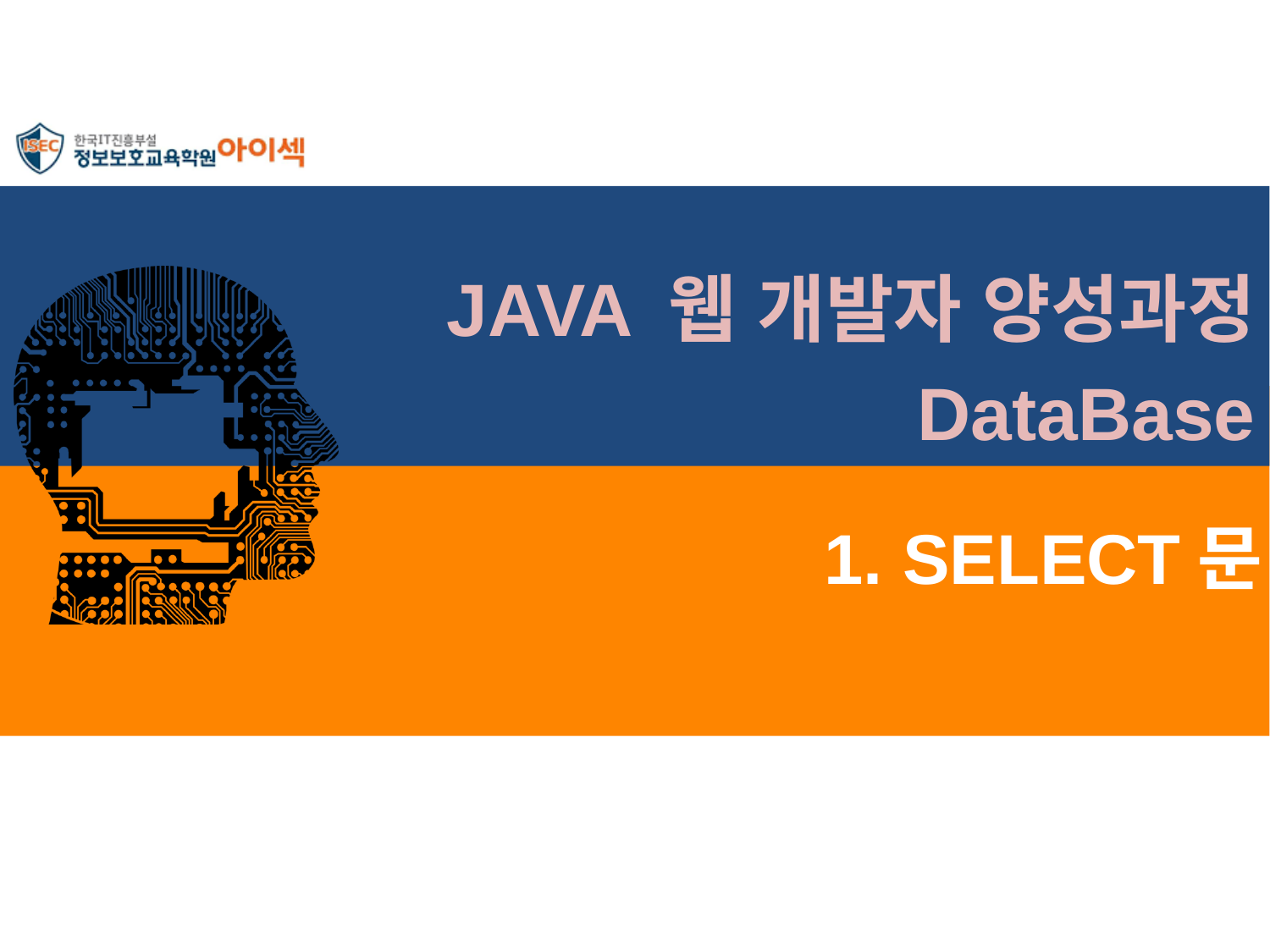

JAVA 웹 개발자 양성과정
DataBase
# 1. SELECT문